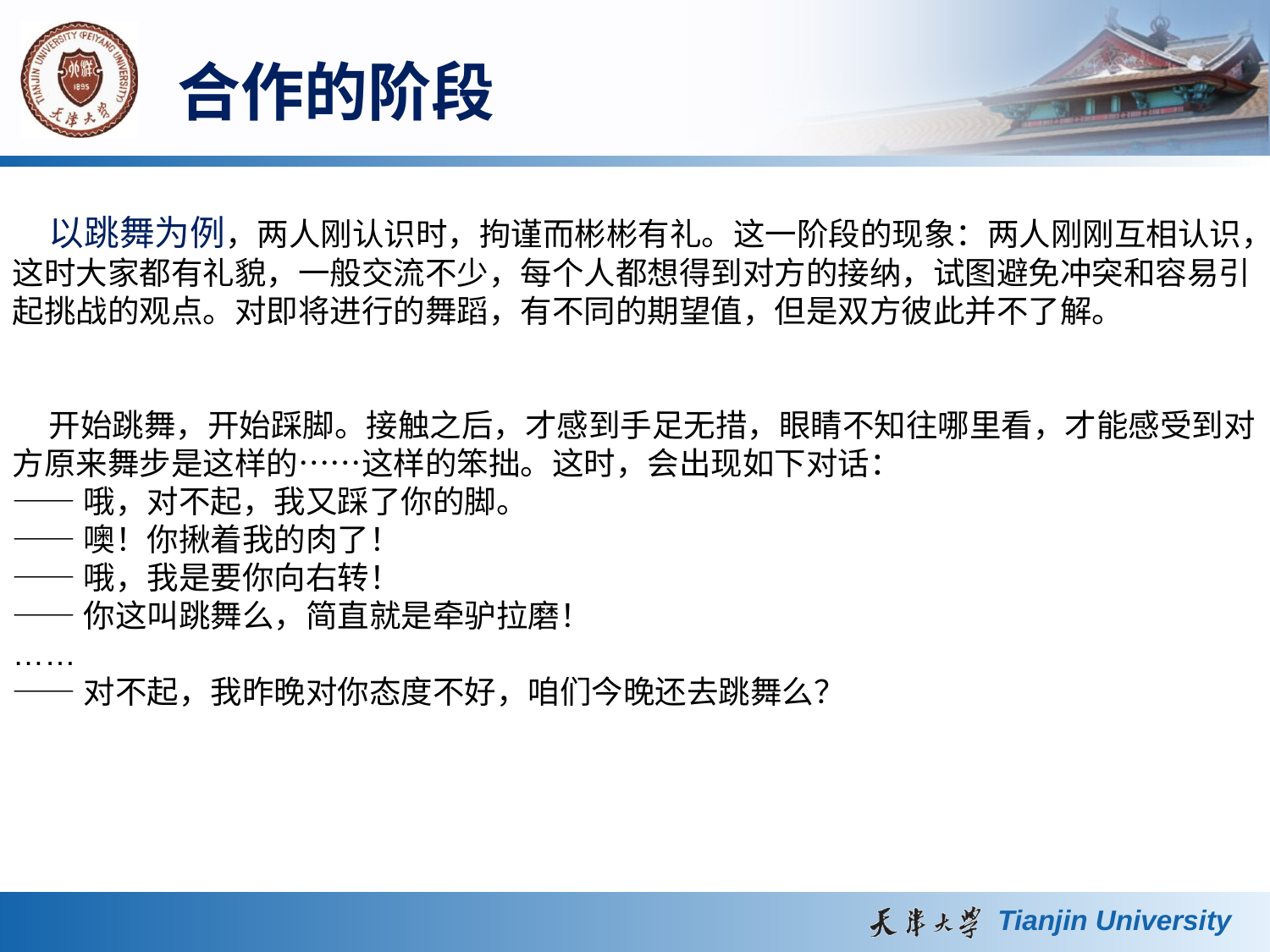

合作的阶段

    以跳舞为例，两人刚认识时，拘谨而彬彬有礼。这一阶段的现象：两人刚刚互相认识，这时大家都有礼貌，一般交流不少，每个人都想得到对方的接纳，试图避免冲突和容易引起挑战的观点。对即将进行的舞蹈，有不同的期望值，但是双方彼此并不了解。

    开始跳舞，开始踩脚。接触之后，才感到手足无措，眼睛不知往哪里看，才能感受到对方原来舞步是这样的……这样的笨拙。这时，会出现如下对话：
——哦，对不起，我又踩了你的脚。
——噢！你揪着我的肉了！
——哦，我是要你向右转！
——你这叫跳舞么，简直就是牵驴拉磨！
……
——对不起，我昨晚对你态度不好，咱们今晚还去跳舞么？
33